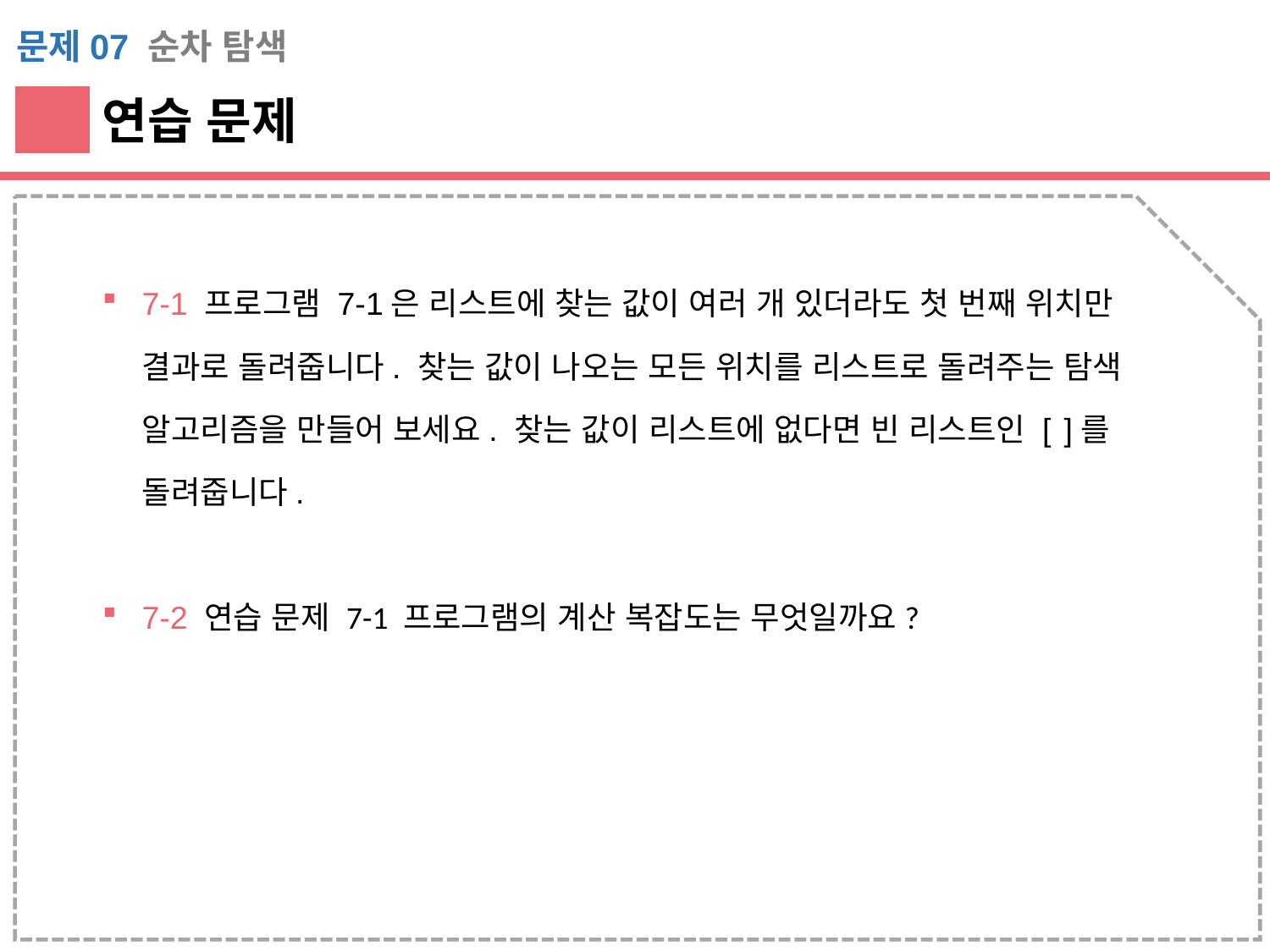

문제07 순차 탐색
연습 문제

7-1 프로그램 7-1은 리스트에 찾는 값이 여러 개 있더라도 첫 번째 위치만 결과로 돌려줍니다. 찾는 값이 나오는 모든 위치를 리스트로 돌려주는 탐색 알고리즘을 만들어 보세요. 찾는 값이 리스트에 없다면 빈 리스트인 [  ]를 돌려줍니다.

7-2 연습 문제 7-1 프로그램의 계산 복잡도는 무엇일까요?